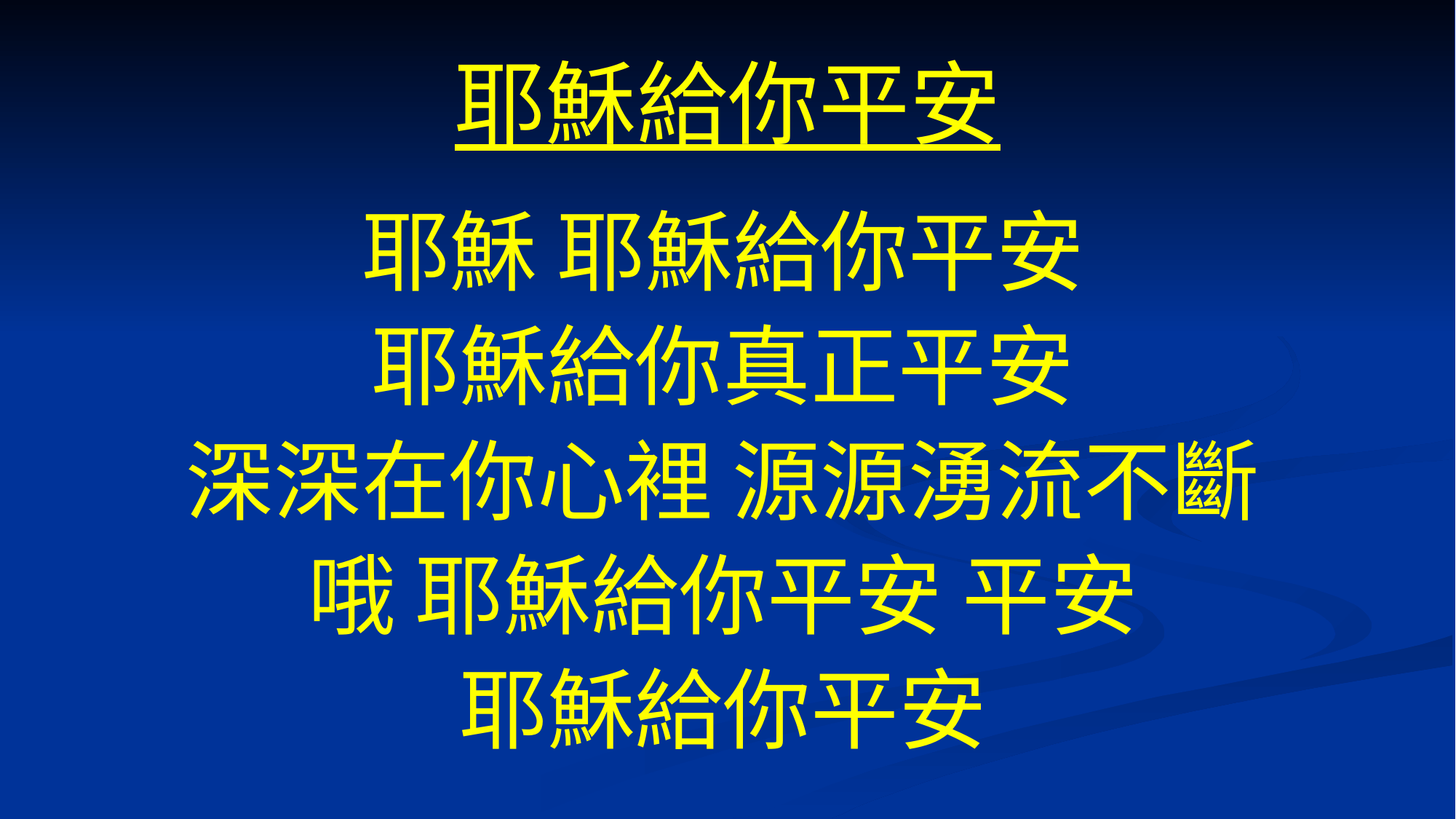

# 耶穌給你平安
耶穌 耶穌給你平安
耶穌給你真正平安
深深在你心裡 源源湧流不斷
哦 耶穌給你平安 平安
耶穌給你平安